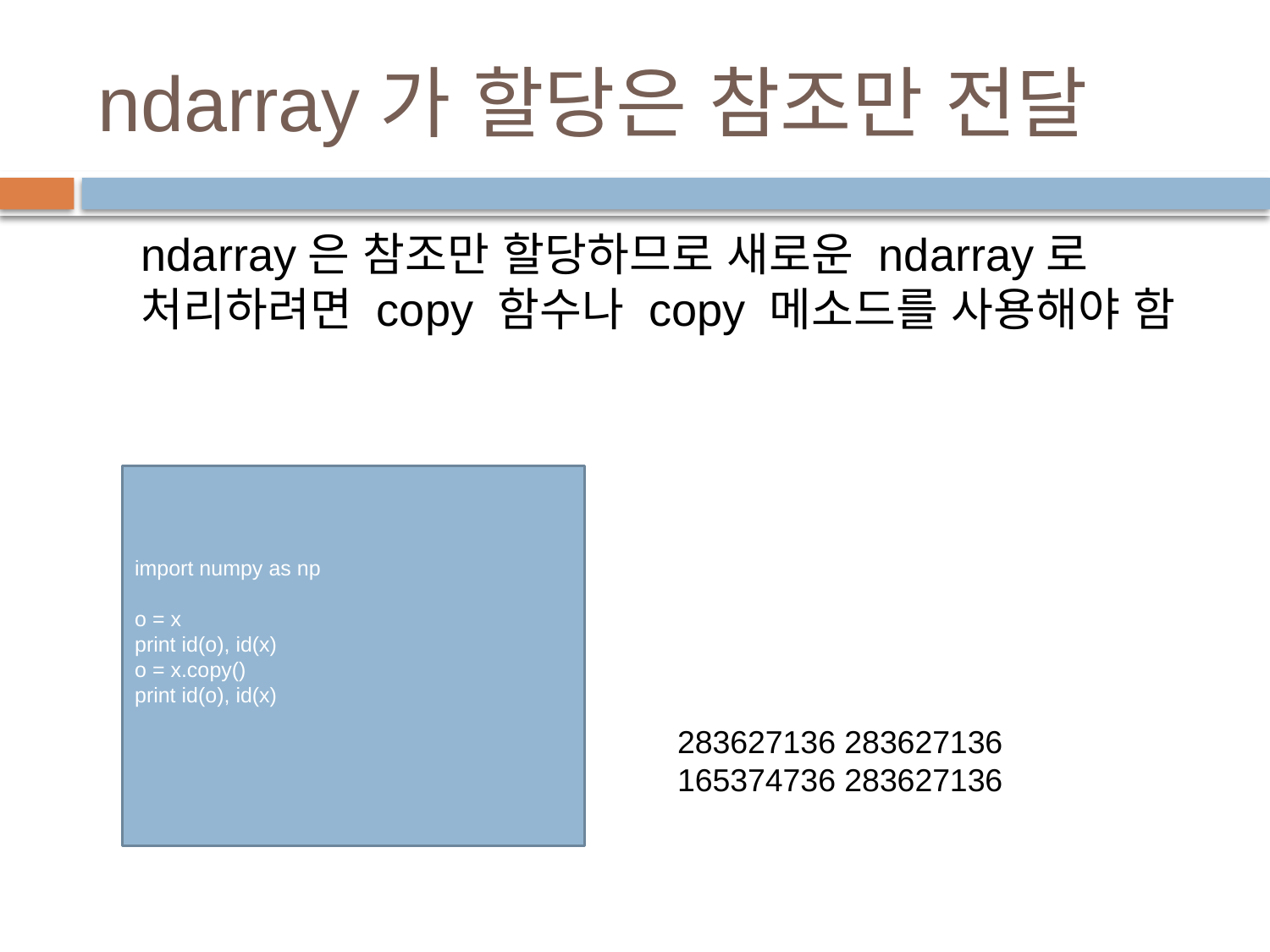

# ndarray가 할당은 참조만 전달
ndarray은 참조만 할당하므로 새로운 ndarray로 처리하려면 copy 함수나 copy 메소드를 사용해야 함
import numpy as np

o = x
print id(o), id(x)
o = x.copy()
print id(o), id(x)

283627136 283627136
165374736 283627136